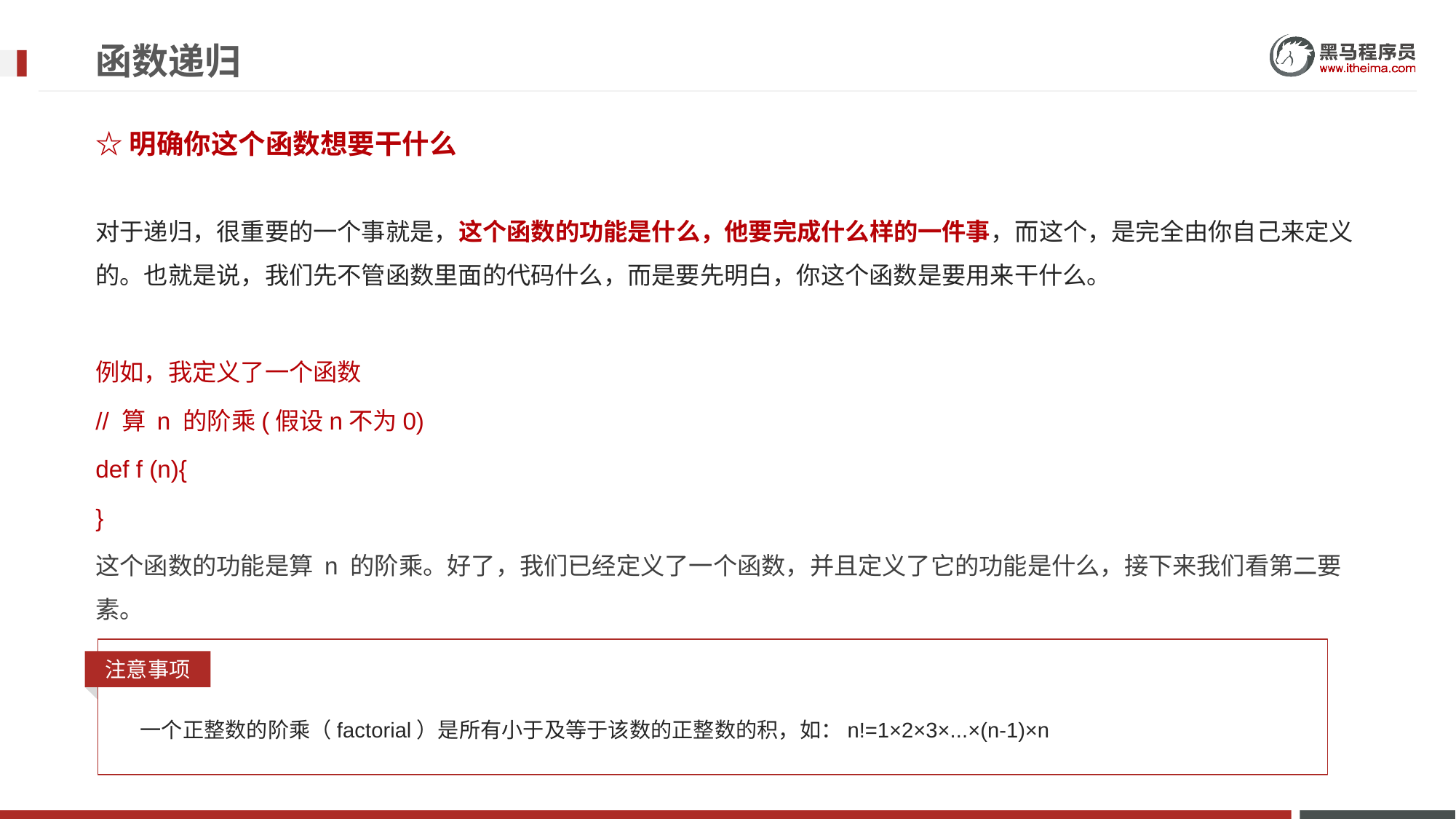

# 函数递归
☆明确你这个函数想要干什么
对于递归，很重要的一个事就是，这个函数的功能是什么，他要完成什么样的一件事，而这个，是完全由你自己来定义的。也就是说，我们先不管函数里面的代码什么，而是要先明白，你这个函数是要用来干什么。

例如，我定义了一个函数
// 算 n 的阶乘(假设n不为0)
def f (n){
}
这个函数的功能是算 n 的阶乘。好了，我们已经定义了一个函数，并且定义了它的功能是什么，接下来我们看第二要素。

注意事项

一个正整数的阶乘（factorial）是所有小于及等于该数的正整数的积，如：n!=1×2×3×...×(n-1)×n